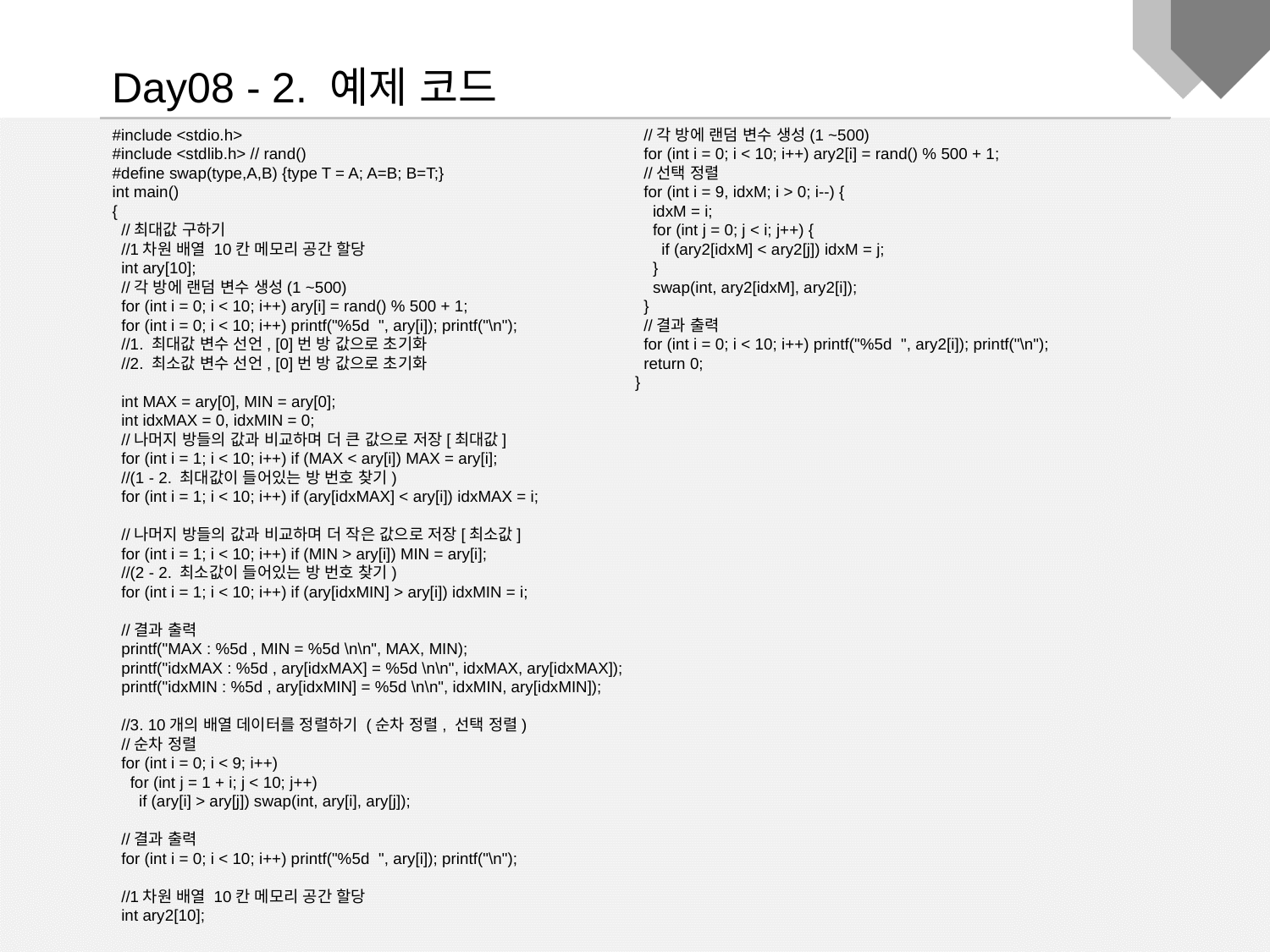

Day08 - 2. 예제 코드
#include <stdio.h>
#include <stdlib.h> // rand()
#define swap(type,A,B) {type T = A; A=B; B=T;}
int main()
{
  //최대값 구하기
  //1차원 배열 10칸 메모리 공간 할당
  int ary[10];
  //각 방에 랜덤 변수 생성(1 ~500)
  for (int i = 0; i < 10; i++) ary[i] = rand() % 500 + 1;
  for (int i = 0; i < 10; i++) printf("%5d  ", ary[i]); printf("\n");
  //1. 최대값 변수 선언, [0]번 방 값으로 초기화
  //2. 최소값 변수 선언, [0]번 방 값으로 초기화

  int MAX = ary[0], MIN = ary[0];
  int idxMAX = 0, idxMIN = 0;
  //나머지 방들의 값과 비교하며 더 큰 값으로 저장[최대값]
  for (int i = 1; i < 10; i++) if (MAX < ary[i]) MAX = ary[i];
  //(1 - 2. 최대값이 들어있는 방 번호 찾기)
  for (int i = 1; i < 10; i++) if (ary[idxMAX] < ary[i]) idxMAX = i;

  //나머지 방들의 값과 비교하며 더 작은 값으로 저장[최소값]
  for (int i = 1; i < 10; i++) if (MIN > ary[i]) MIN = ary[i];
  //(2 - 2. 최소값이 들어있는 방 번호 찾기)
  for (int i = 1; i < 10; i++) if (ary[idxMIN] > ary[i]) idxMIN = i;

  //결과 출력
  printf("MAX : %5d , MIN = %5d \n\n", MAX, MIN);
  printf("idxMAX : %5d , ary[idxMAX] = %5d \n\n", idxMAX, ary[idxMAX]);
  printf("idxMIN : %5d , ary[idxMIN] = %5d \n\n", idxMIN, ary[idxMIN]);

  //3. 10개의 배열 데이터를 정렬하기 (순차 정렬, 선택 정렬)
  //순차 정렬
  for (int i = 0; i < 9; i++)
    for (int j = 1 + i; j < 10; j++)
      if (ary[i] > ary[j]) swap(int, ary[i], ary[j]);

  //결과 출력
  for (int i = 0; i < 10; i++) printf("%5d  ", ary[i]); printf("\n");

  //1차원 배열 10칸 메모리 공간 할당
  int ary2[10];
  //각 방에 랜덤 변수 생성(1 ~500)
  for (int i = 0; i < 10; i++) ary2[i] = rand() % 500 + 1;
  //선택 정렬
  for (int i = 9, idxM; i > 0; i--) {
    idxM = i;
    for (int j = 0; j < i; j++) {
      if (ary2[idxM] < ary2[j]) idxM = j;
    }
    swap(int, ary2[idxM], ary2[i]);
  }
  //결과 출력
  for (int i = 0; i < 10; i++) printf("%5d  ", ary2[i]); printf("\n");
  return 0;
}